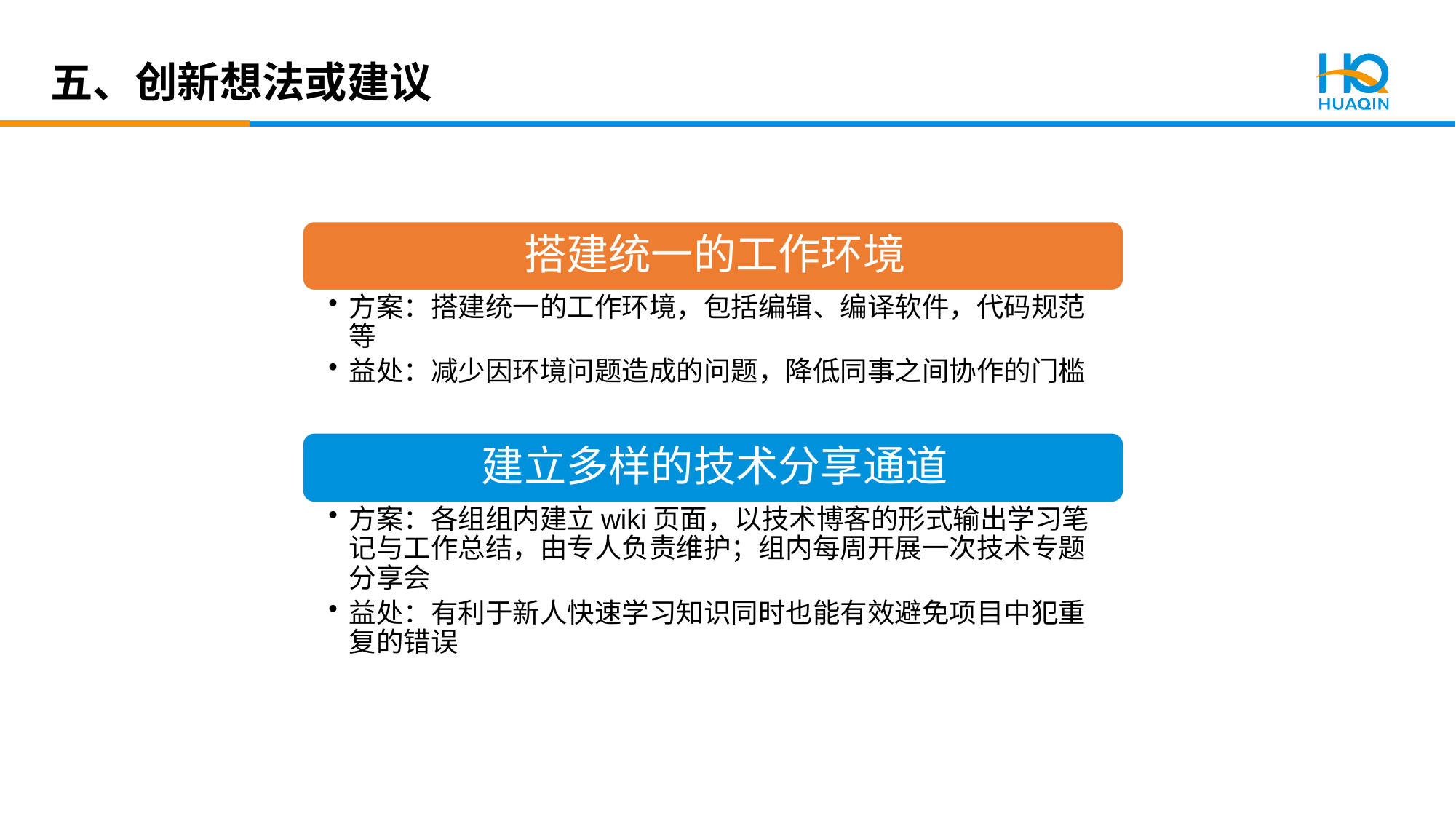

五、创新想法或建议

搭建统一的工作环境
方案：搭建统一的工作环境，包括编辑、编译软件，代码规范等
益处：减少因环境问题造成的问题，降低同事之间协作的门槛
建立多样的技术分享通道
方案：各组组内建立wiki页面，以技术博客的形式输出学习笔记与工作总结，由专人负责维护；组内每周开展一次技术专题分享会
益处：有利于新人快速学习知识同时也能有效避免项目中犯重复的错误